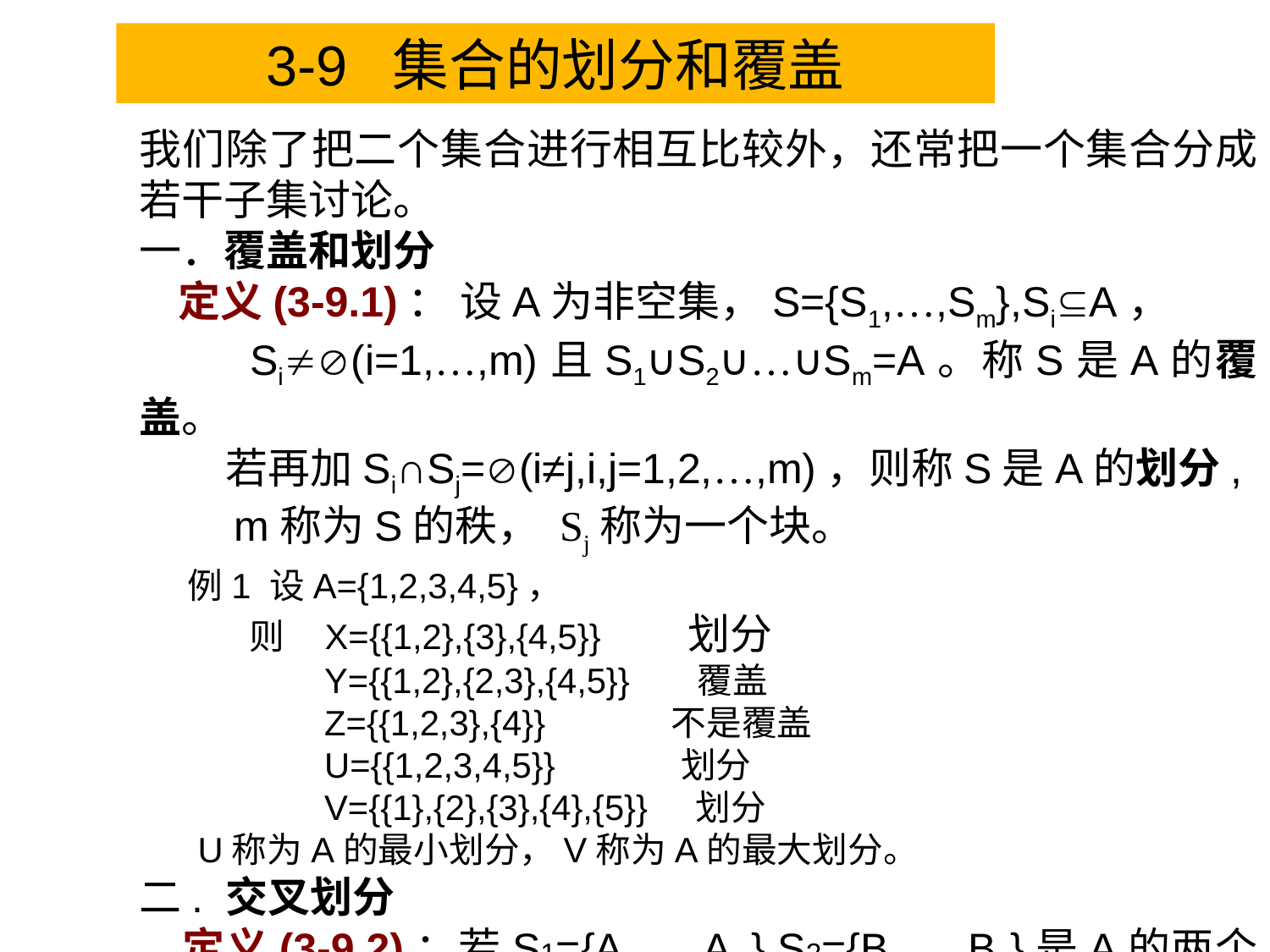

3-9  集合的划分和覆盖
我们除了把二个集合进行相互比较外，还常把一个集合分成若干子集讨论。
一．覆盖和划分
   定义(3-9.1)： 设A为非空集，S={S1,…,Sm},Si⊆A，
        Si≠∅(i=1,…,m)且S1∪S2∪…∪Sm=A。称S是A的覆盖。
        若再加Si∩Sj=∅(i≠j,i,j=1,2,…,m)，则称S是A的划分,
        m称为S的秩， Sj称为一个块。
    例1 设A={1,2,3,4,5}，
             则    X={{1,2},{3},{4,5}}        划分
                   Y={{1,2},{2,3},{4,5}}      覆盖
                   Z={{1,2,3},{4}}            不是覆盖
                   U={{1,2,3,4,5}}            划分
                   V={{1},{2},{3},{4},{5}}    划分
      U称为A的最小划分，V称为A的最大划分。
二. 交叉划分
   定义(3-9.2)：若S1={A1,…,Am},S2={B1,…,Bn}是A的两个划分,
        则S={Ai∩Bj∣Ai∈S1∧Bj∈S2}-{∅}称为A的交叉划分。